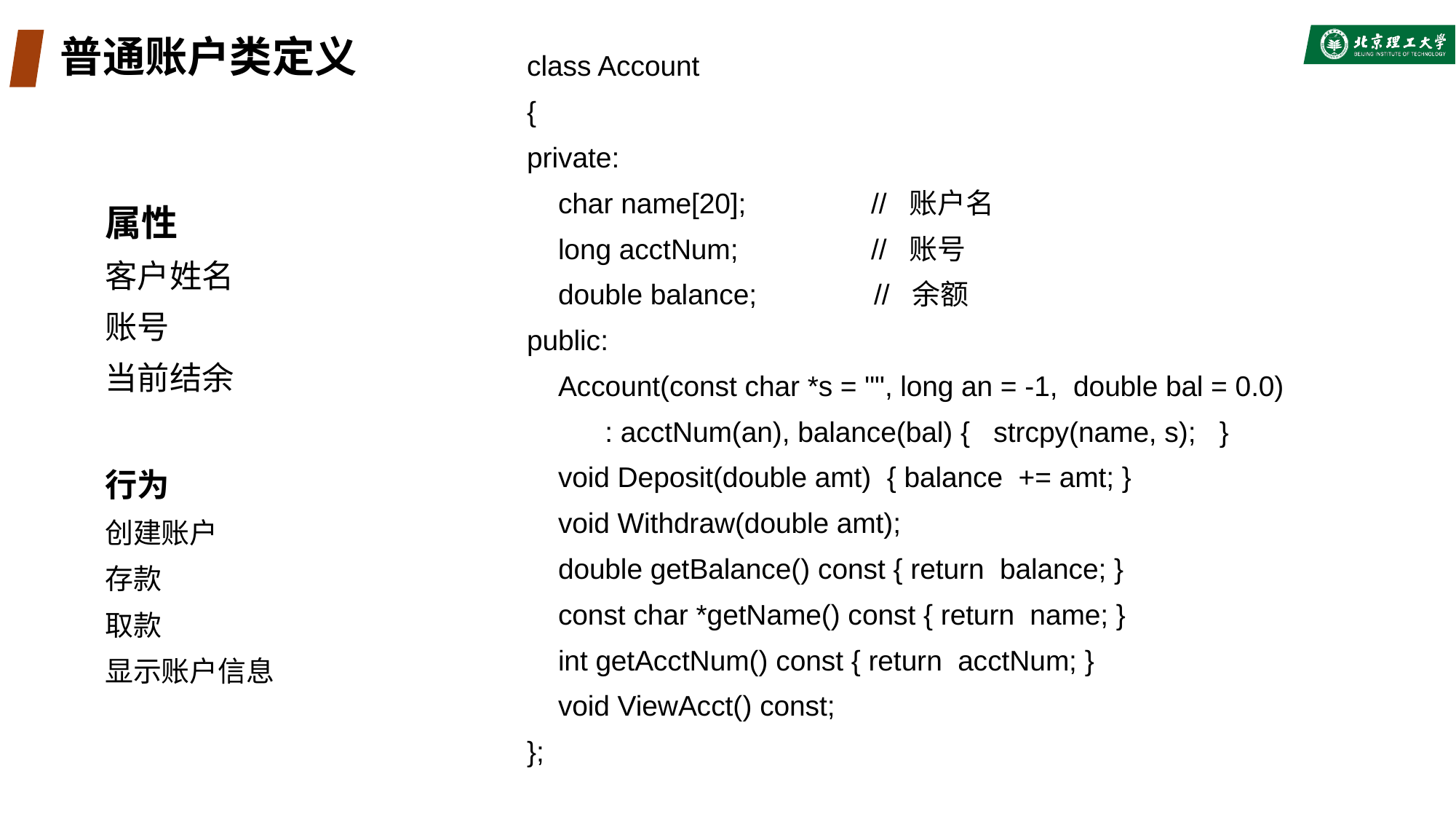

# 普通账户类定义
class Account
{
private:
    char name[20];                //  账户名
    long acctNum;                 //  账号
    double balance;               //  余额
public:
    Account(const char *s = "", long an = -1,  double bal = 0.0)
          : acctNum(an), balance(bal) {   strcpy(name, s);   }
    void Deposit(double amt)  { balance  += amt; }
    void Withdraw(double amt);
    double getBalance() const { return  balance; }
    const char *getName() const { return  name; }
    int getAcctNum() const { return  acctNum; }
    void ViewAcct() const;
};
属性
客户姓名
账号
当前结余

行为
创建账户
存款
取款
显示账户信息